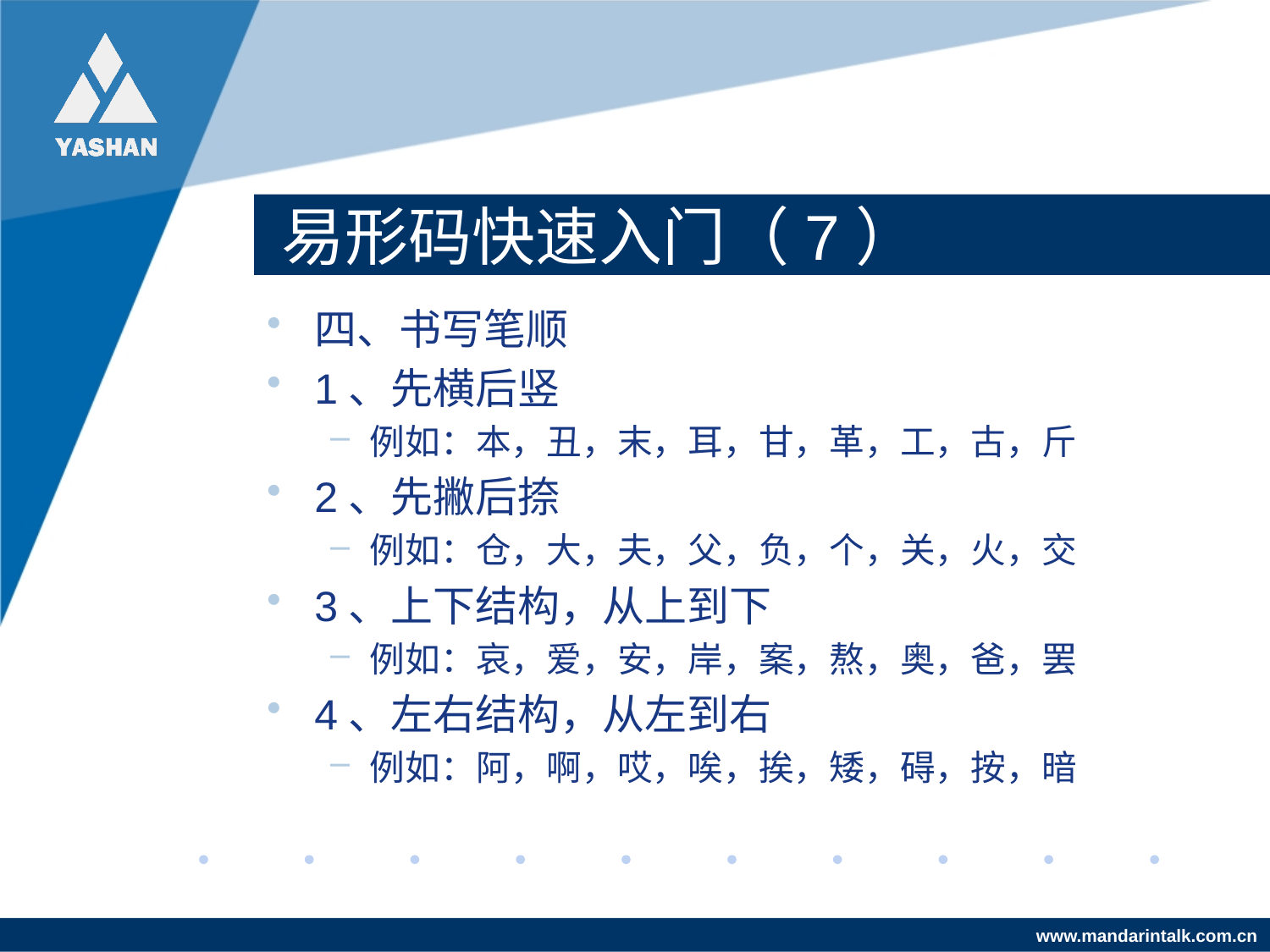

# 易形码快速入门（7）
四、书写笔顺
1、先横后竖
例如：本，丑，末，耳，甘，革，工，古，斤
2、先撇后捺
例如：仓，大，夫，父，负，个，关，火，交
3、上下结构，从上到下
例如：哀，爱，安，岸，案，熬，奥，爸，罢
4、左右结构，从左到右
例如：阿，啊，哎，唉，挨，矮，碍，按，暗